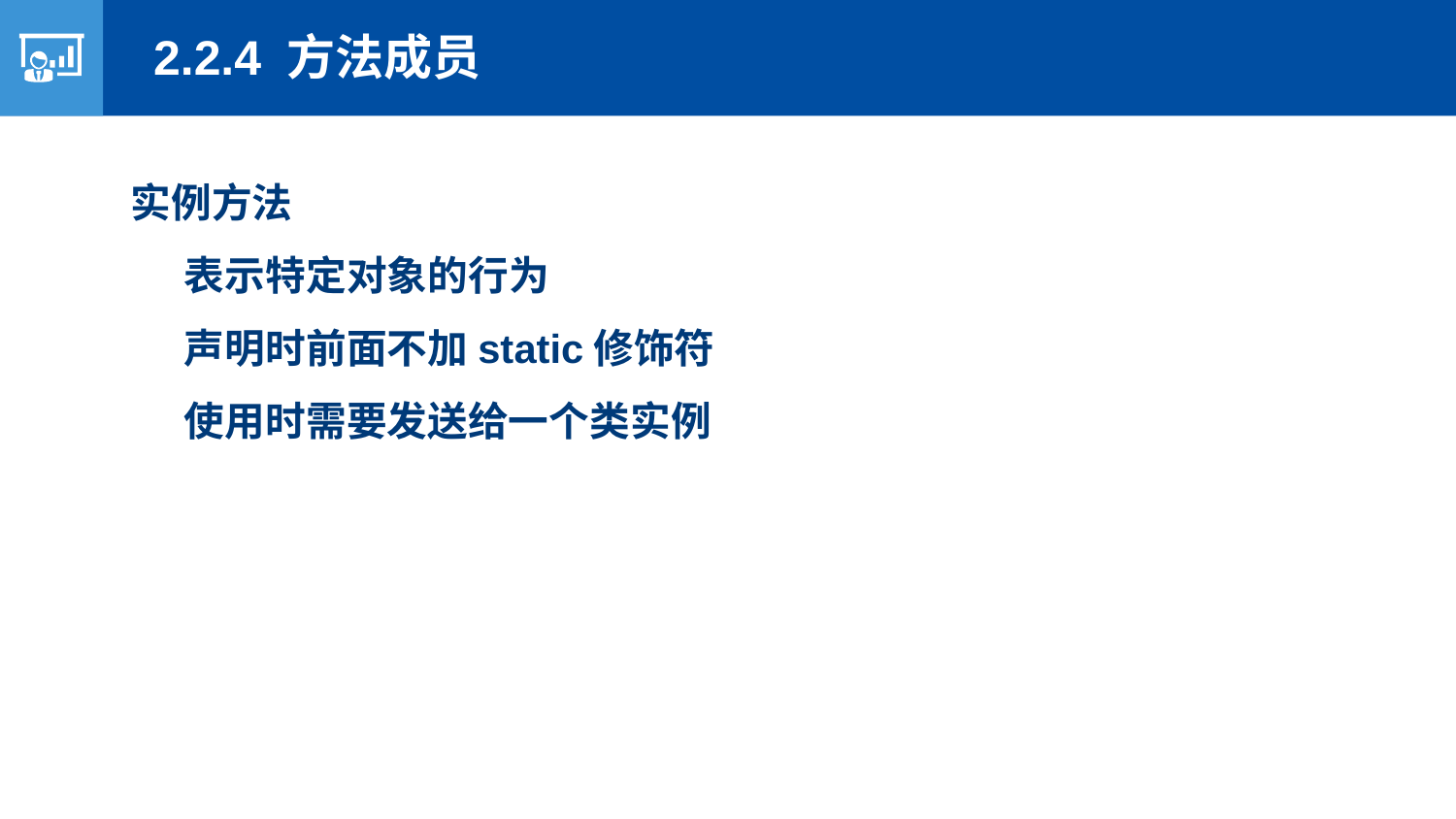

2.2.4 方法成员
 实例方法
表示特定对象的行为
声明时前面不加static修饰符
使用时需要发送给一个类实例